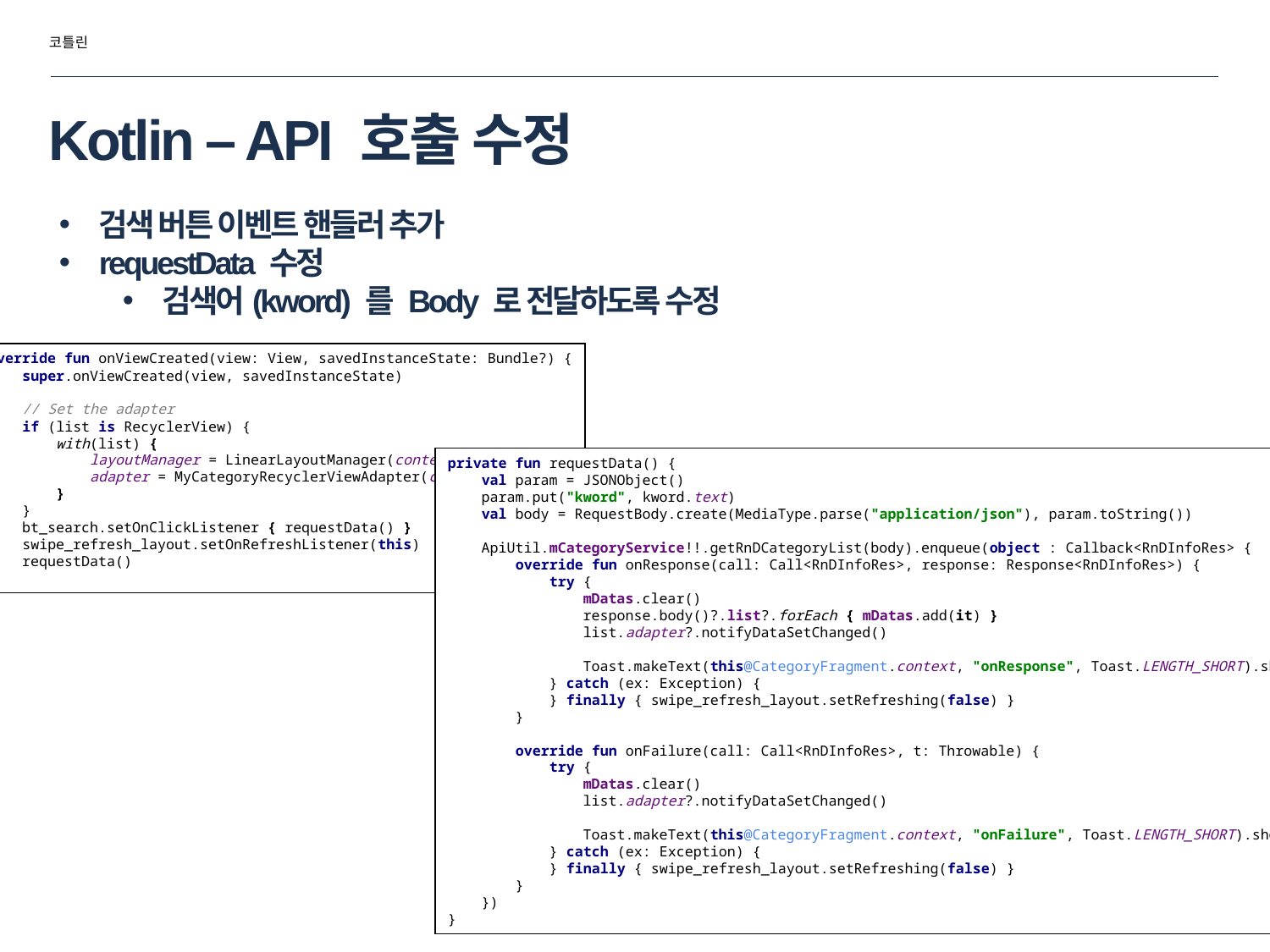

코틀린
# Kotlin – API 호출 수정

검색 버튼 이벤트 핸들러 추가
requestData 수정
검색어(kword) 를 Body 로 전달하도록 수정

override fun onViewCreated(view: View, savedInstanceState: Bundle?) {
    super.onViewCreated(view, savedInstanceState)
    // Set the adapter
    if (list is RecyclerView) {
        with(list) {
            layoutManager = LinearLayoutManager(context)
            adapter = MyCategoryRecyclerViewAdapter(context, mDatas)
        }
    }
    bt_search.setOnClickListener { requestData() }
    swipe_refresh_layout.setOnRefreshListener(this)
    requestData()
}
private fun requestData() {
    val param = JSONObject()
    param.put("kword", kword.text)
    val body = RequestBody.create(MediaType.parse("application/json"), param.toString())
    ApiUtil.mCategoryService!!.getRnDCategoryList(body).enqueue(object : Callback<RnDInfoRes> {
        override fun onResponse(call: Call<RnDInfoRes>, response: Response<RnDInfoRes>) {
            try {
                mDatas.clear()
                response.body()?.list?.forEach { mDatas.add(it) }
                list.adapter?.notifyDataSetChanged()
                Toast.makeText(this@CategoryFragment.context, "onResponse", Toast.LENGTH_SHORT).show()
            } catch (ex: Exception) {
            } finally { swipe_refresh_layout.setRefreshing(false) }
        }
        override fun onFailure(call: Call<RnDInfoRes>, t: Throwable) {
            try {
                mDatas.clear()
                list.adapter?.notifyDataSetChanged()
                Toast.makeText(this@CategoryFragment.context, "onFailure", Toast.LENGTH_SHORT).show()
            } catch (ex: Exception) {
            } finally { swipe_refresh_layout.setRefreshing(false) }
        }
    })
}